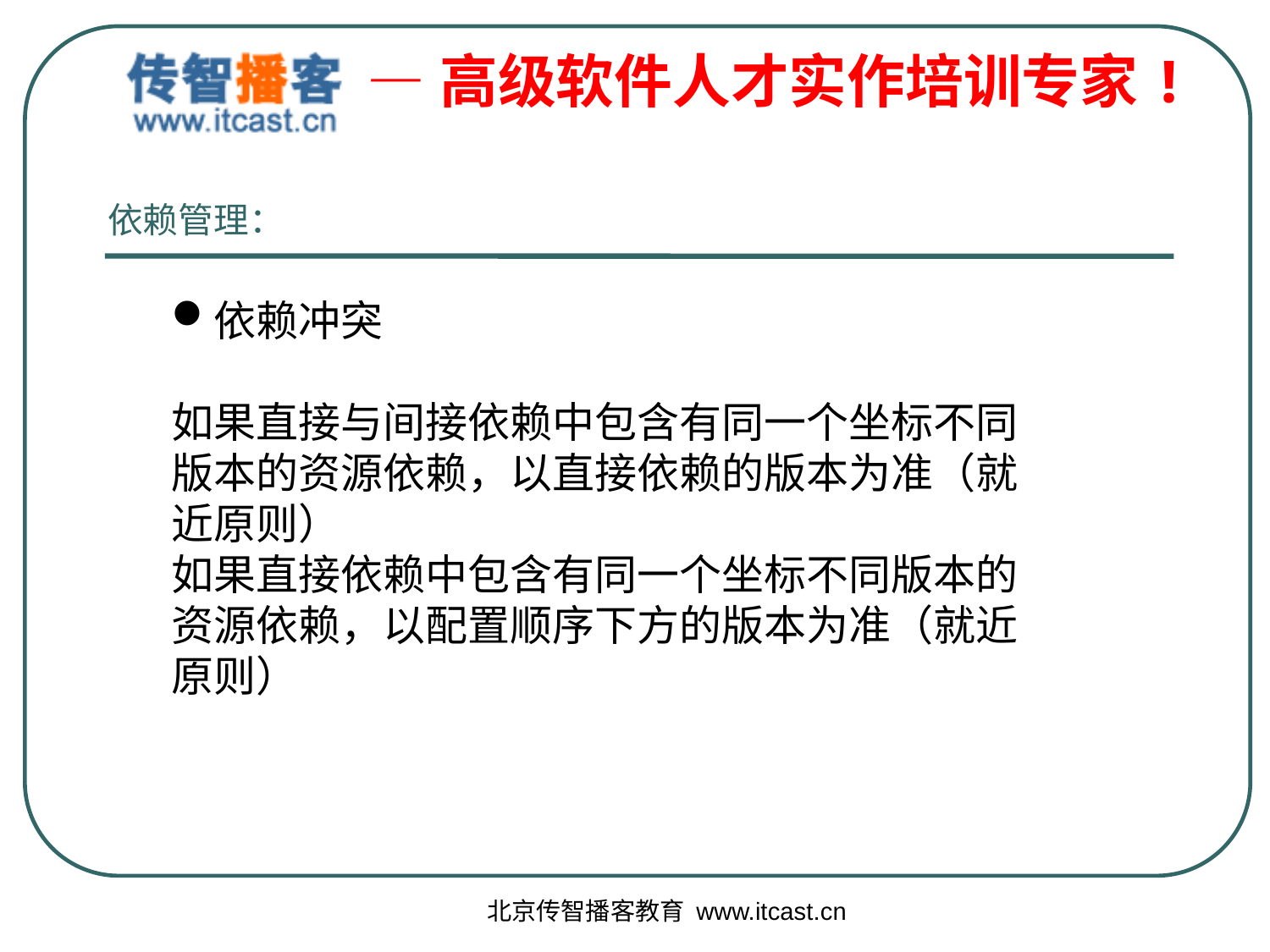

依赖管理：
依赖冲突

如果直接与间接依赖中包含有同一个坐标不同版本的资源依赖，以直接依赖的版本为准（就近原则）
如果直接依赖中包含有同一个坐标不同版本的资源依赖，以配置顺序下方的版本为准（就近原则）
北京传智播客教育 www.itcast.cn